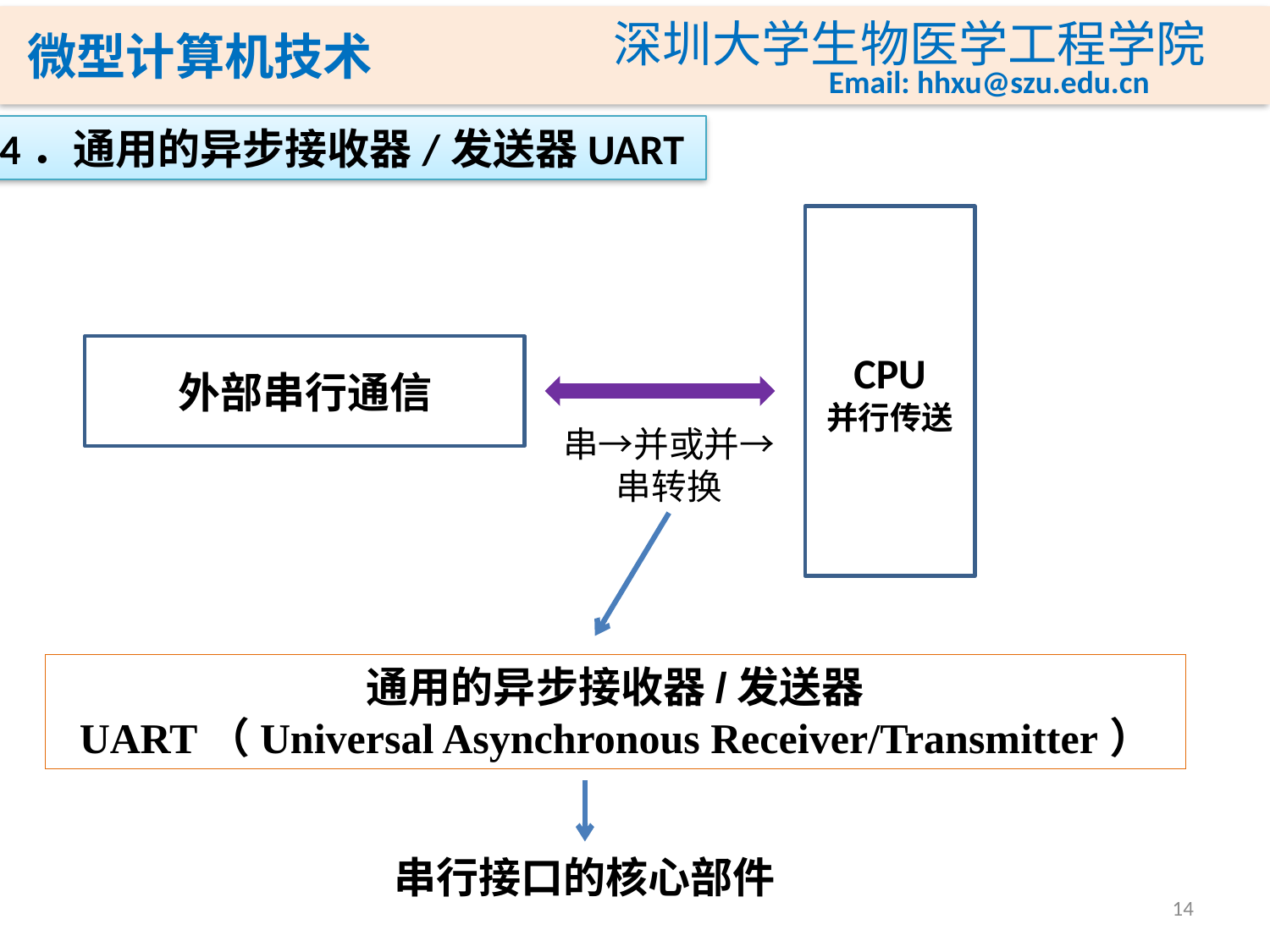

4．通用的异步接收器/发送器UART
CPU
并行传送
外部串行通信

串→并或并→串转换
通用的异步接收器/发送器
UART（Universal Asynchronous Receiver/Transmitter）
串行接口的核心部件
14